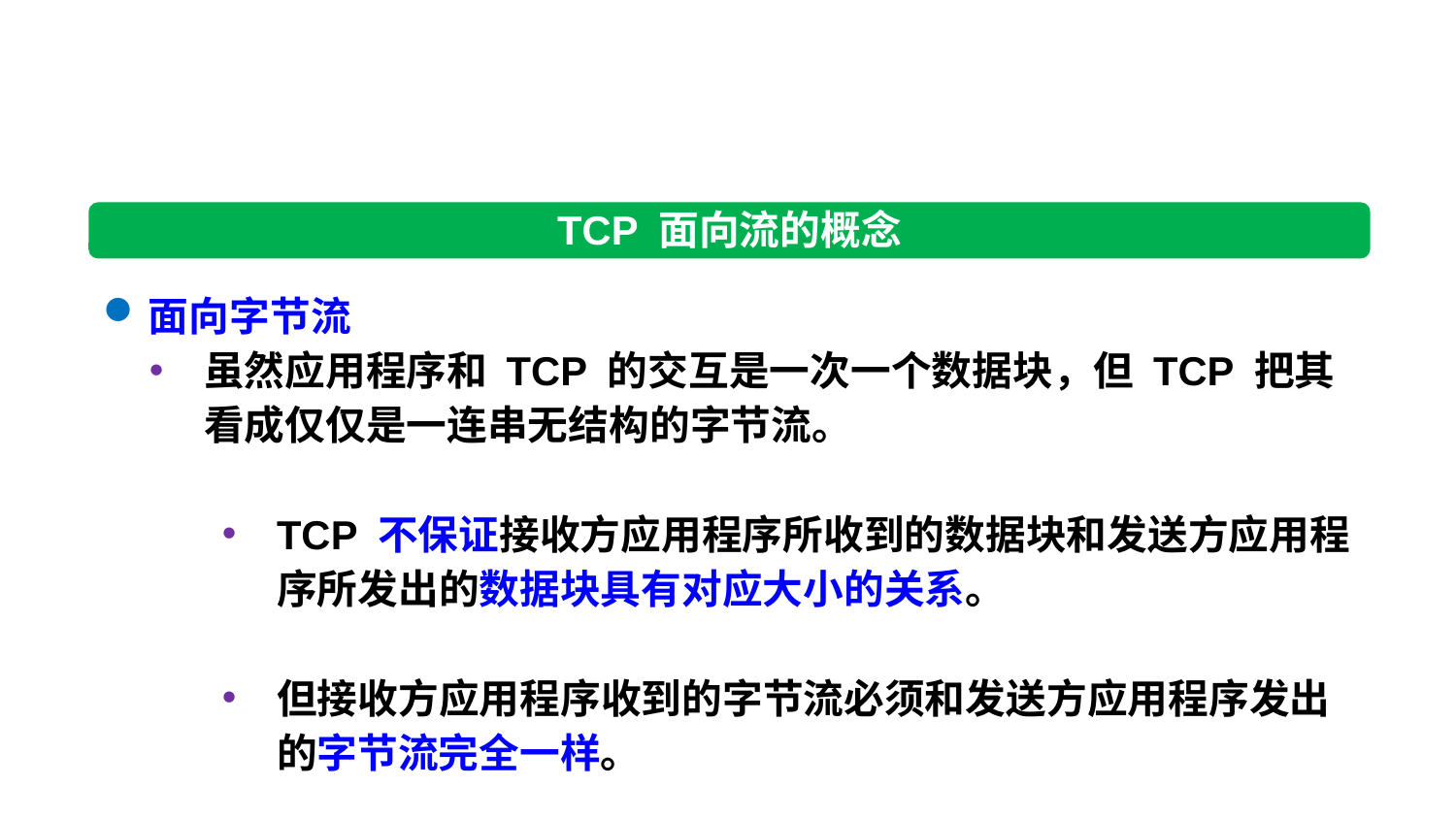

TCP 面向流的概念

面向字节流
虽然应用程序和 TCP 的交互是一次一个数据块，但 TCP 把其看成仅仅是一连串无结构的字节流。

TCP 不保证接收方应用程序所收到的数据块和发送方应用程序所发出的数据块具有对应大小的关系。

但接收方应用程序收到的字节流必须和发送方应用程序发出的字节流完全一样。
45